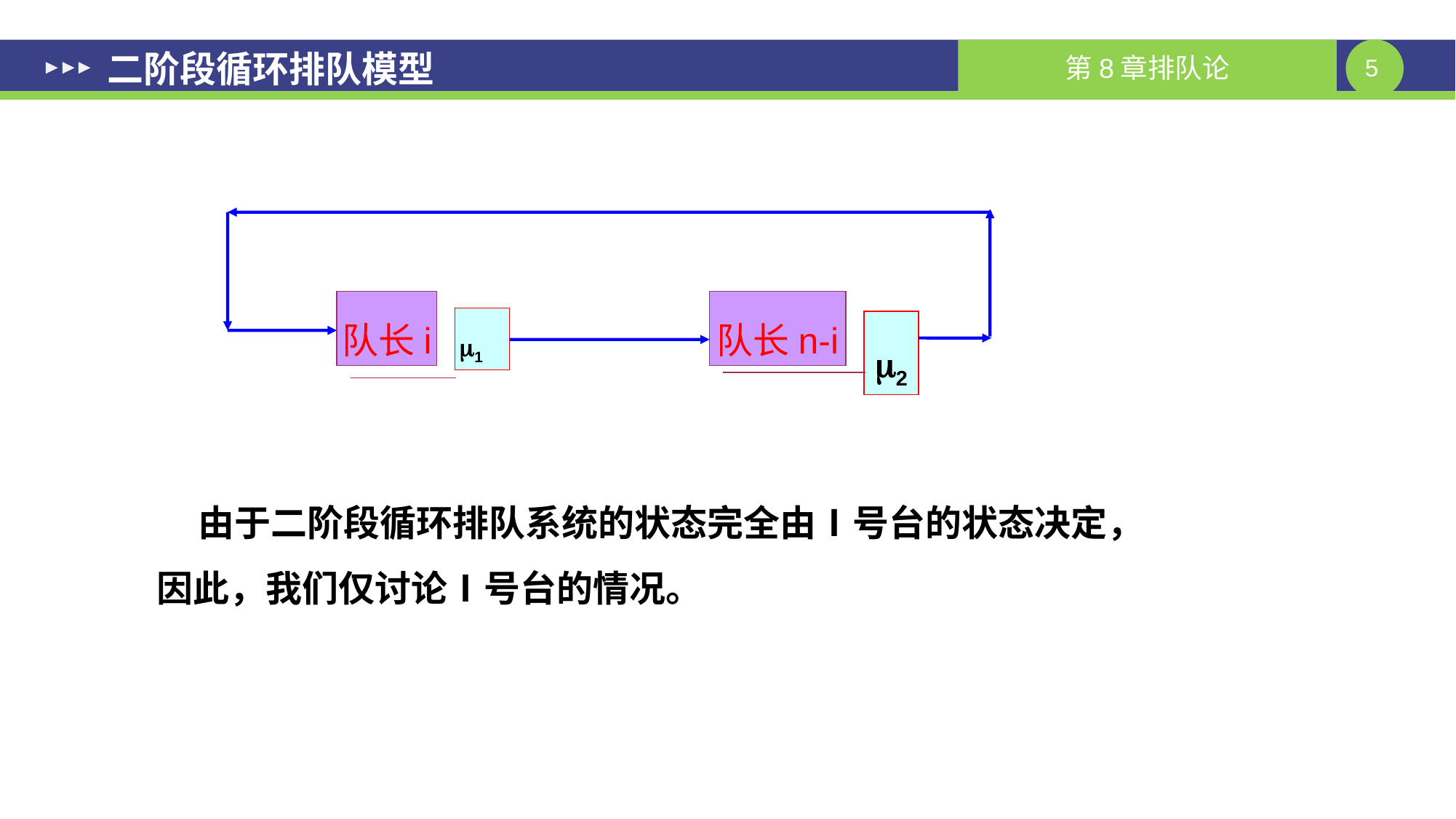

# 二阶段循环排队模型

队长i
队长n-i
μ1
μ2

    由于二阶段循环排队系统的状态完全由Ⅰ号台的状态决定，因此，我们仅讨论Ⅰ号台的情况。